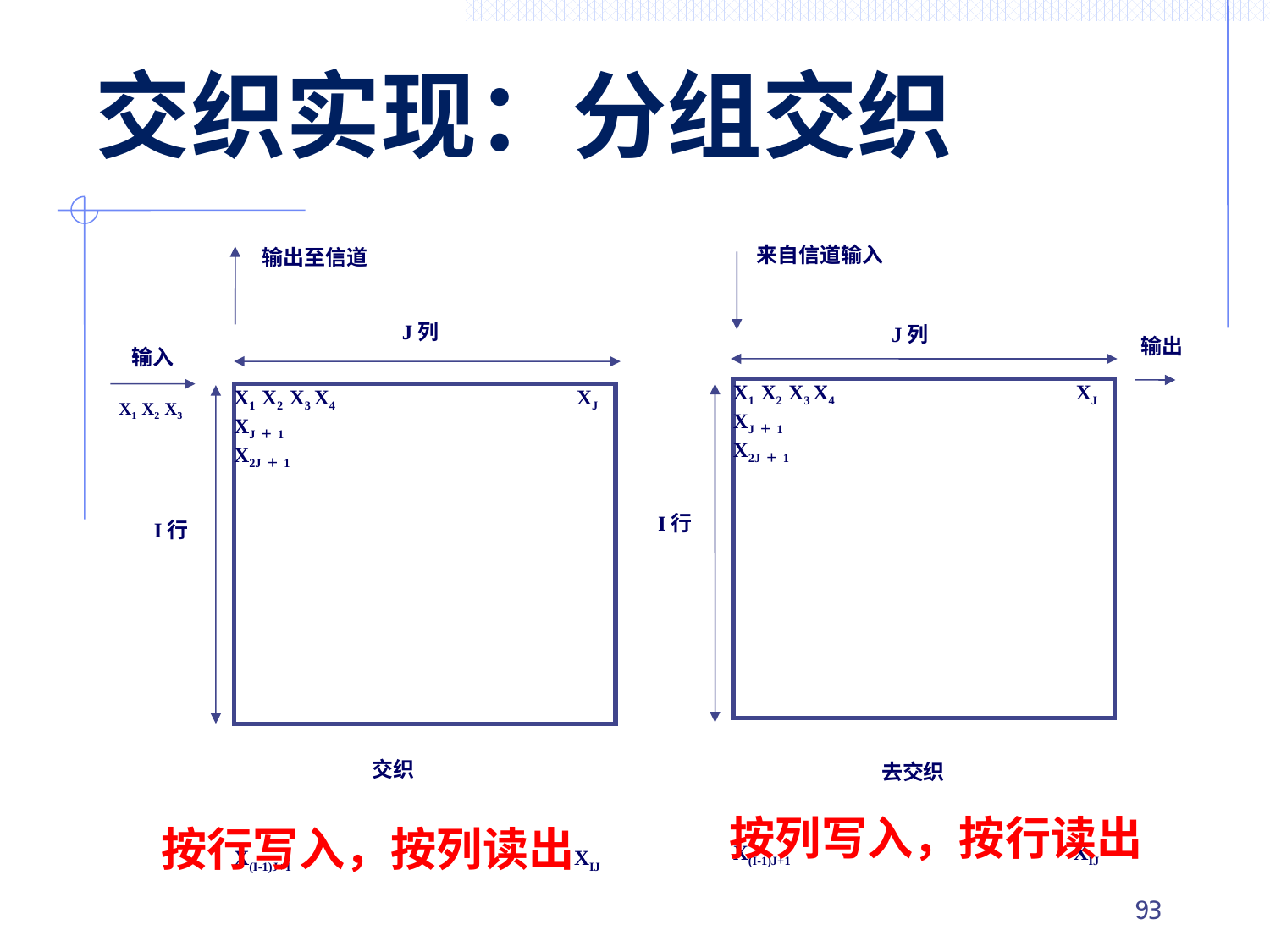

# 交织实现：分组交织
来自信道输入
输出至信道

J列
J列
输出
输入

X1  X2  X3 X4                                                                            XJ
XJ＋1
X2J＋1

X(I-1)J+1                                                                                         XIJ

X1  X2  X3 X4                                                                            XJ
XJ＋1
X2J＋1

X(I-1)J+1                                                                                         XIJ

X1  X2  X3
I行
I行
交织
去交织

按列写入，按行读出
按行写入，按列读出
93